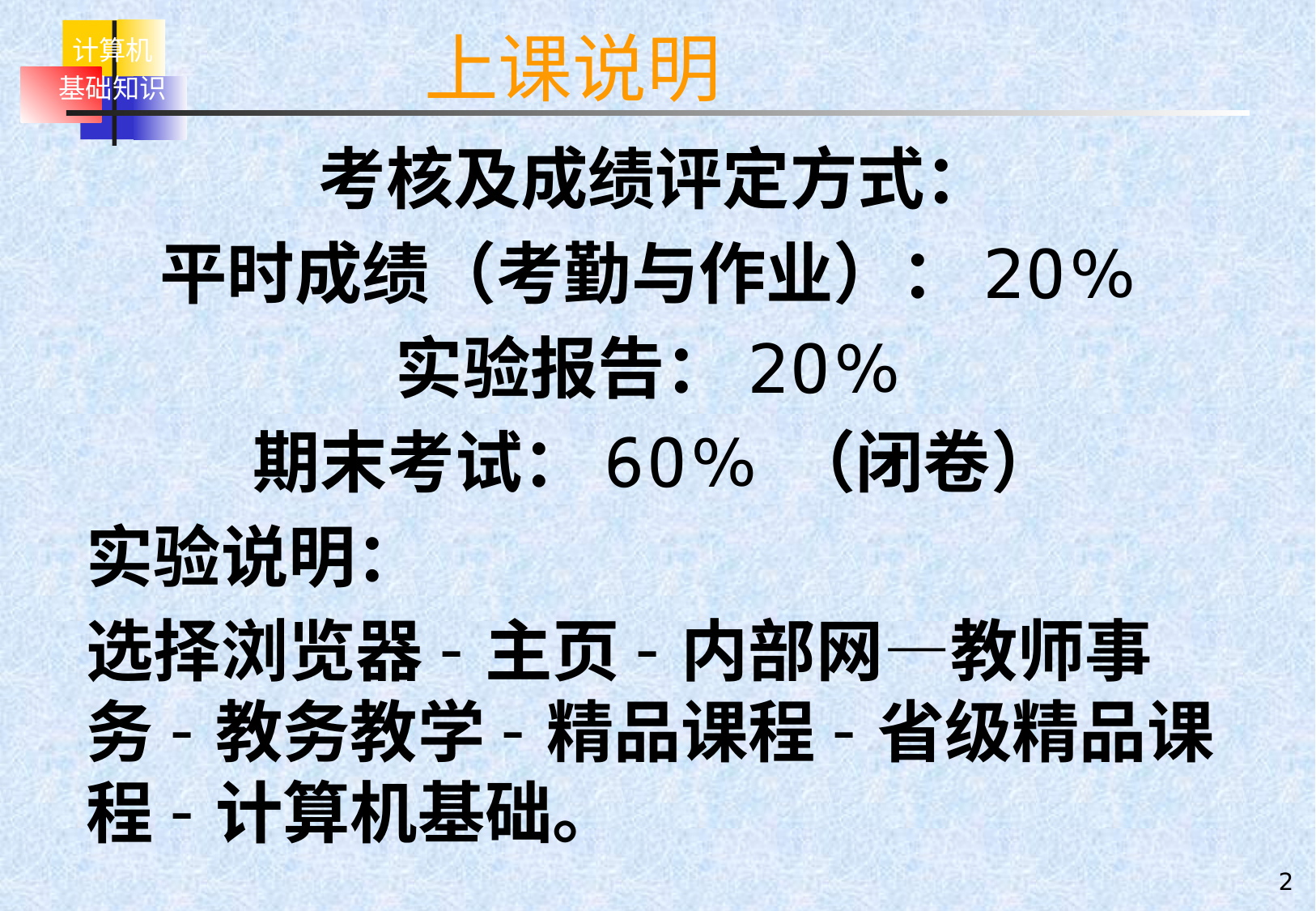

# 上课说明
考核及成绩评定方式：
平时成绩（考勤与作业）：20%
实验报告：20%
期末考试：60%（闭卷）
实验说明：
选择浏览器-主页-内部网—教师事务-教务教学-精品课程-省级精品课程-计算机基础。

2